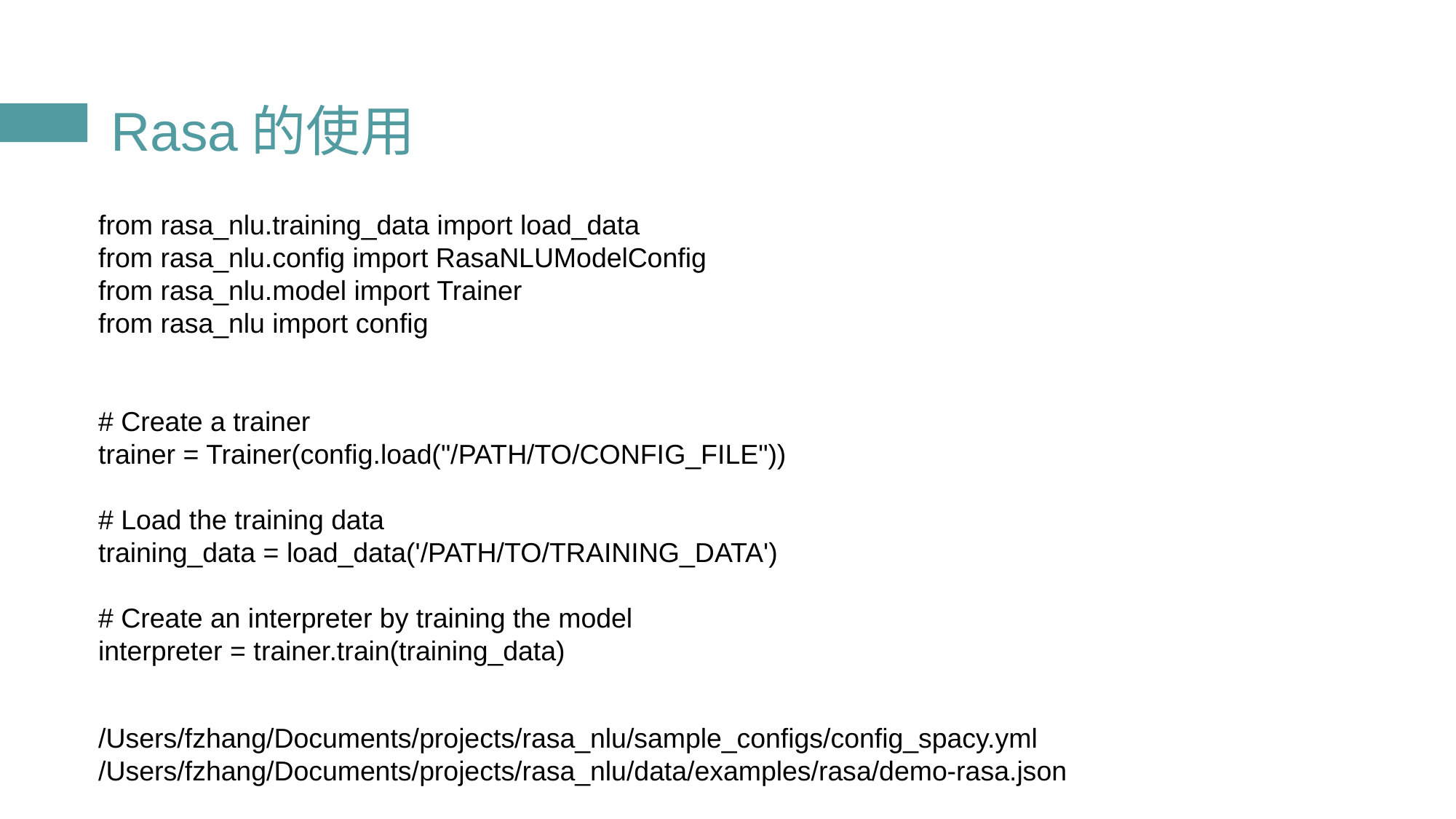

# Rasa的使用
from rasa_nlu.training_data import load_data
from rasa_nlu.config import RasaNLUModelConfig
from rasa_nlu.model import Trainer
from rasa_nlu import config

# Create a trainer
trainer = Trainer(config.load("/PATH/TO/CONFIG_FILE"))

# Load the training data
training_data = load_data('/PATH/TO/TRAINING_DATA')

# Create an interpreter by training the model
interpreter = trainer.train(training_data)
/Users/fzhang/Documents/projects/rasa_nlu/sample_configs/config_spacy.yml
/Users/fzhang/Documents/projects/rasa_nlu/data/examples/rasa/demo-rasa.json